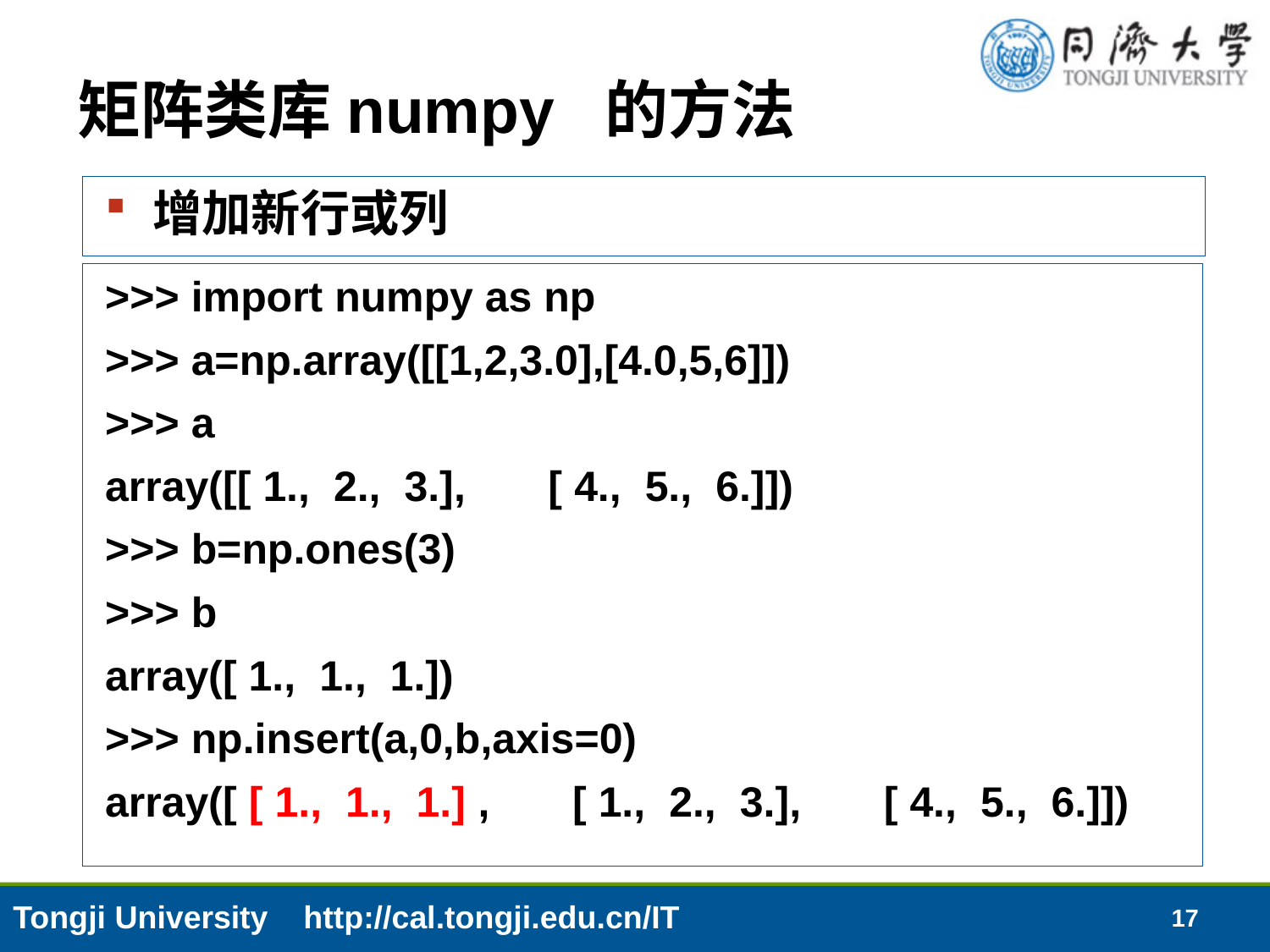

# 矩阵类库numpy  的方法
增加新行或列
>>> import numpy as np
>>> a=np.array([[1,2,3.0],[4.0,5,6]])
>>> a
array([[ 1.,  2.,  3.],       [ 4.,  5.,  6.]])
>>> b=np.ones(3)
>>> b
array([ 1.,  1.,  1.])
>>> np.insert(a,0,b,axis=0)
array([ [ 1.,  1.,  1.] ,       [ 1.,  2.,  3.],       [ 4.,  5.,  6.]])